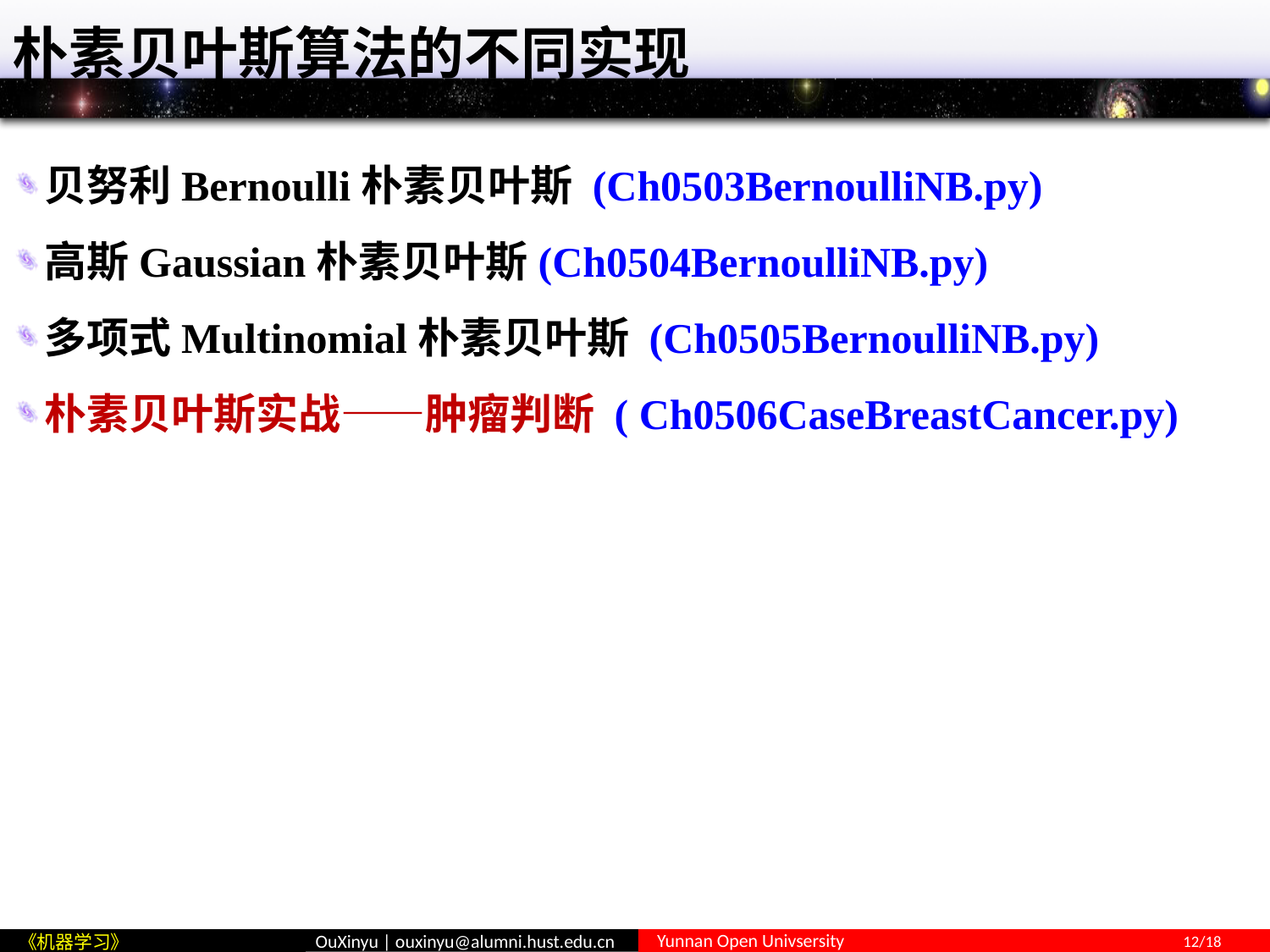

# 朴素贝叶斯算法的不同实现
贝努利Bernoulli朴素贝叶斯 (Ch0503BernoulliNB.py)
高斯Gaussian朴素贝叶斯(Ch0504BernoulliNB.py)
多项式Multinomial朴素贝叶斯 (Ch0505BernoulliNB.py)
朴素贝叶斯实战——肿瘤判断 ( Ch0506CaseBreastCancer.py)